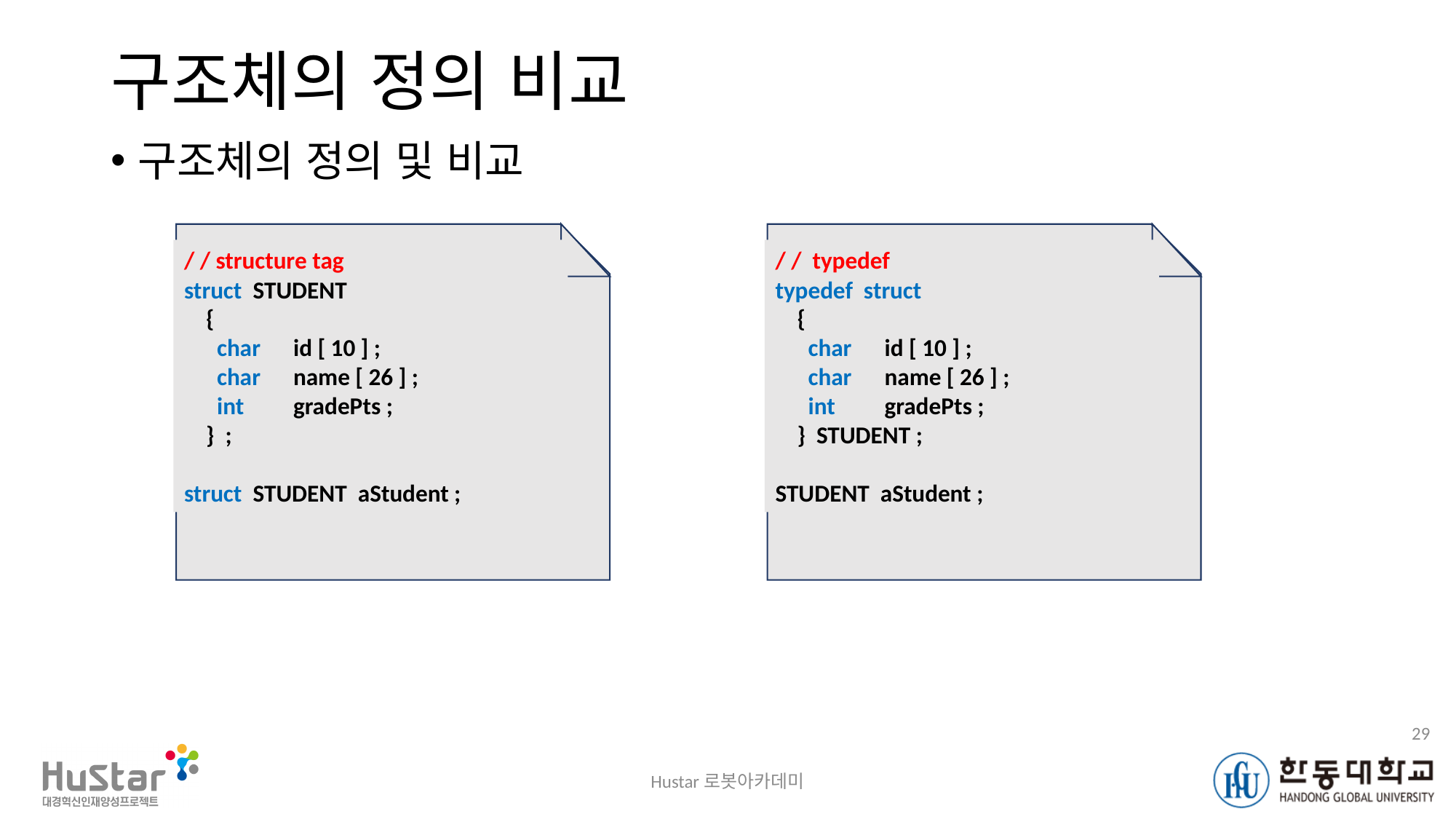

# 구조체의 정의 비교
구조체의 정의 및 비교

/ / structure tag
struct  STUDENT
    {
      char	id [ 10 ] ;
      char	name [ 26 ] ;
      int	gradePts ;
    }  ;

struct  STUDENT  aStudent ;

/ /  typedef
typedef  struct
    {
      char	id [ 10 ] ;
      char	name [ 26 ] ;
      int	gradePts ;
    }  STUDENT ;

STUDENT  aStudent ;
29
Hustar로봇아카데미